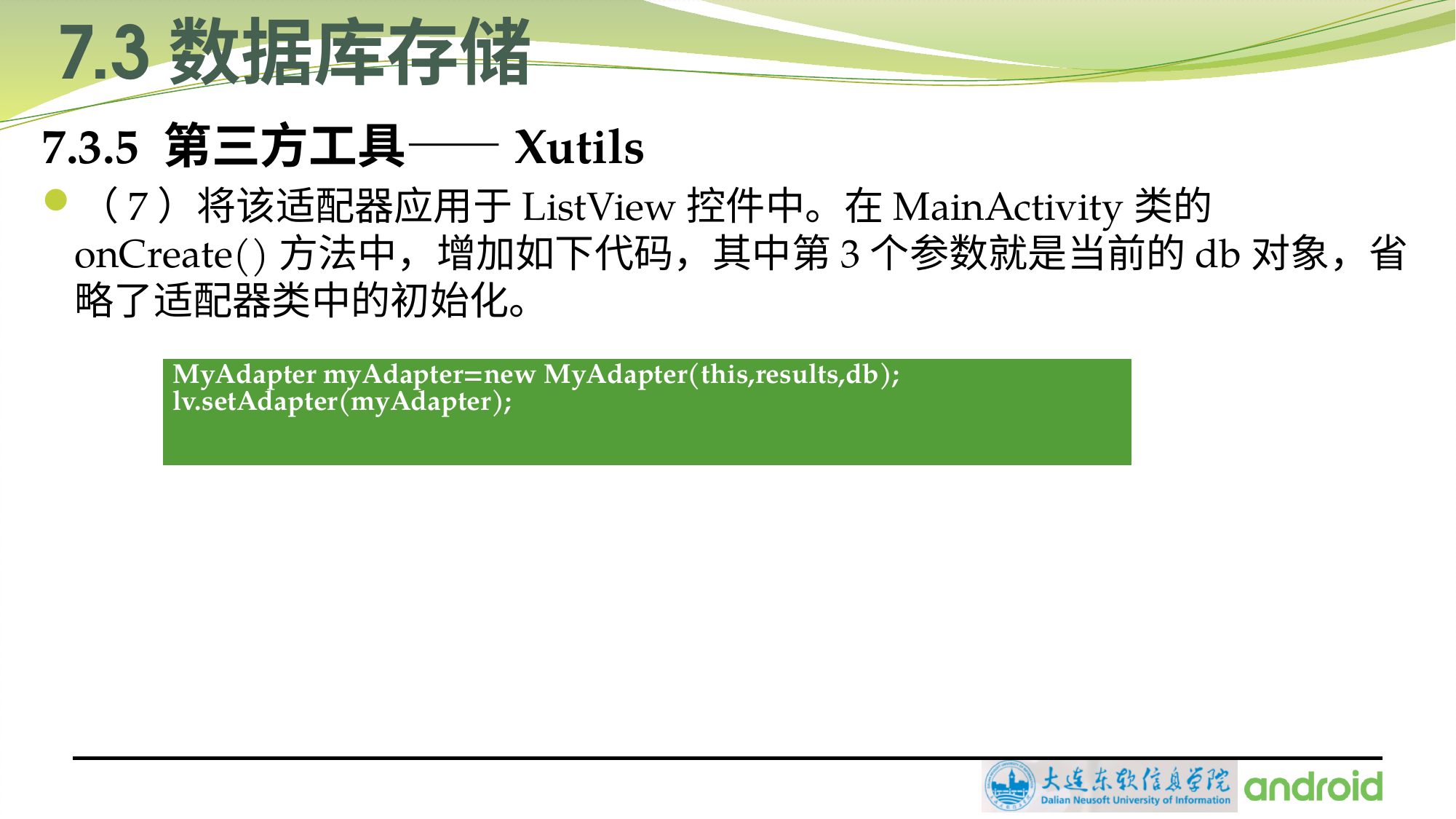

# 7.3数据库存储
7.3.5 第三方工具——Xutils
（7）将该适配器应用于ListView控件中。在MainActivity类的onCreate()方法中，增加如下代码，其中第3个参数就是当前的db对象，省略了适配器类中的初始化。

| MyAdapter myAdapter=new MyAdapter(this,results,db); lv.setAdapter(myAdapter); |
| --- |